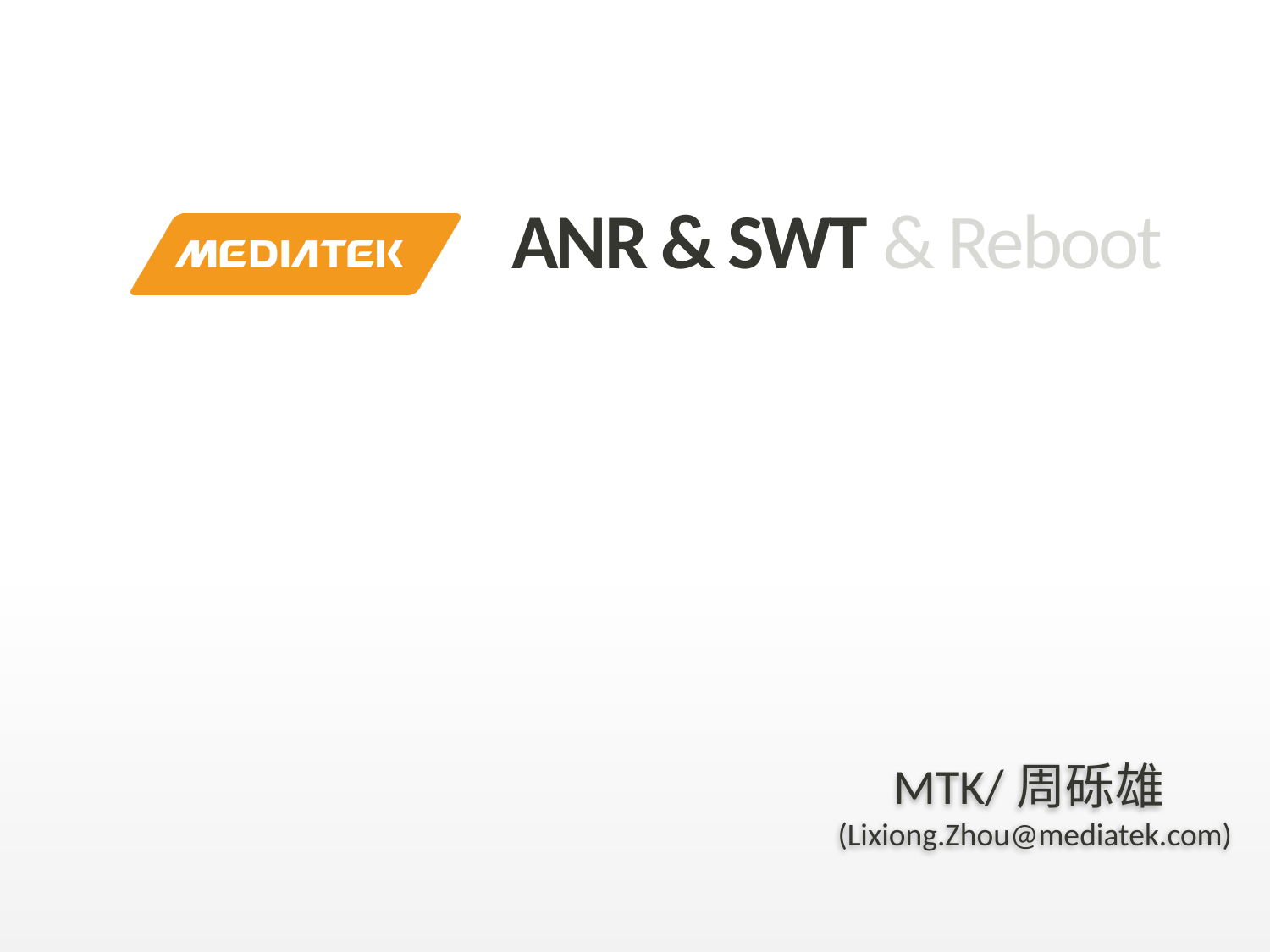

# ANR & SWT & Reboot
MTK/周砾雄(Lixiong.Zhou@mediatek.com)